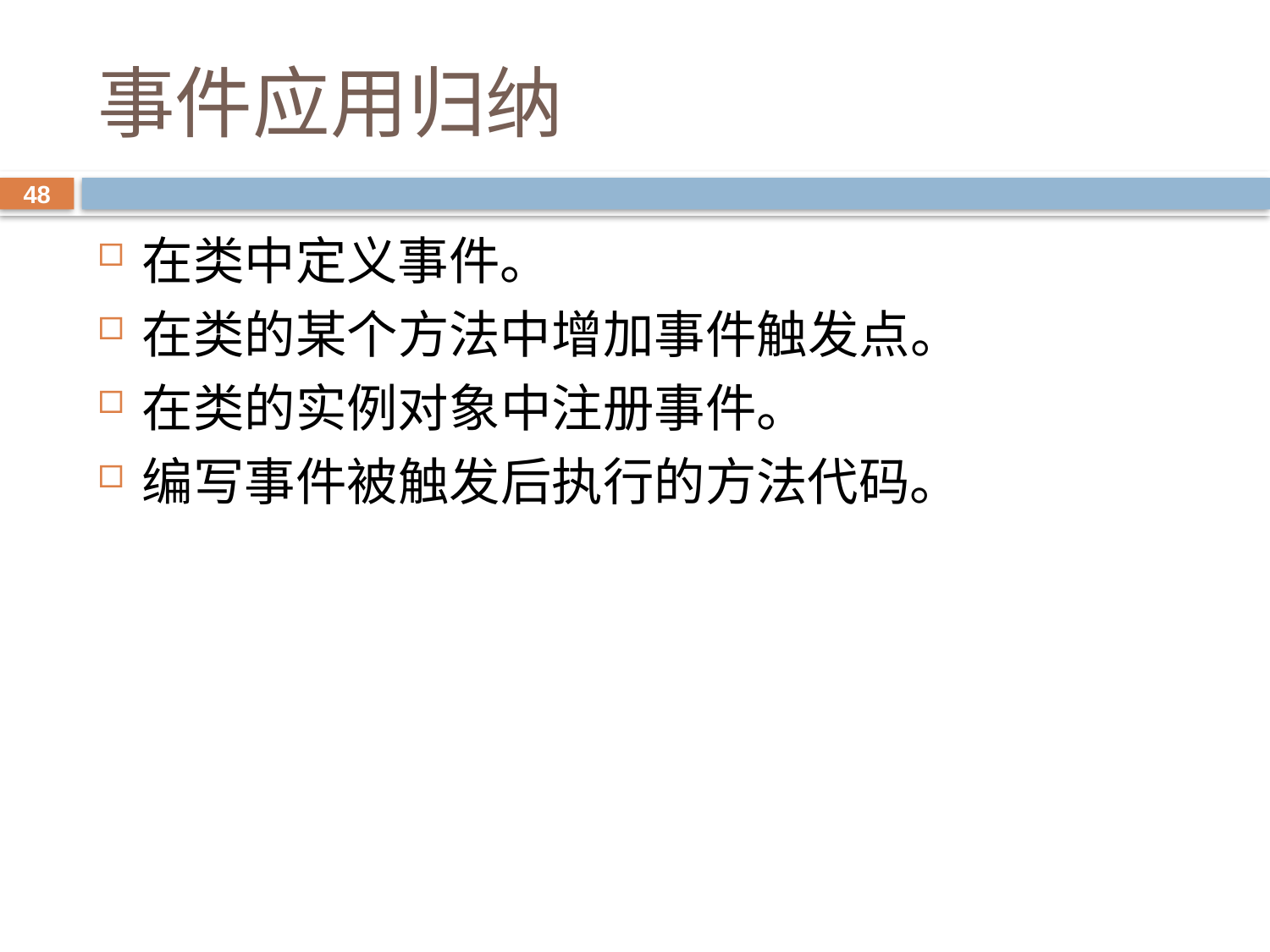

# 事件应用归纳
48
在类中定义事件。
在类的某个方法中增加事件触发点。
在类的实例对象中注册事件。
编写事件被触发后执行的方法代码。